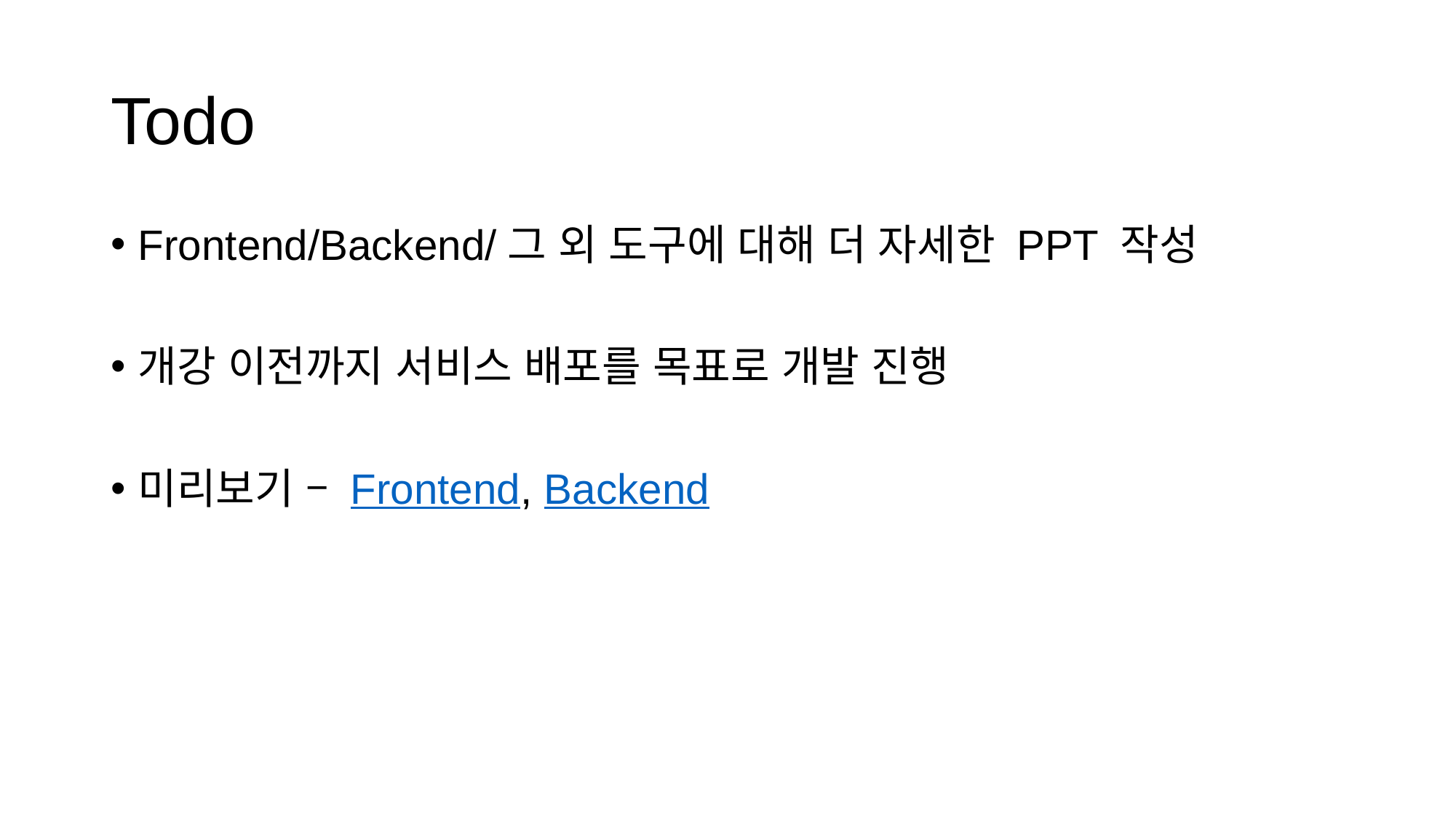

# Todo
Frontend/Backend/그 외 도구에 대해 더 자세한 PPT 작성

개강 이전까지 서비스 배포를 목표로 개발 진행

미리보기 – Frontend, Backend